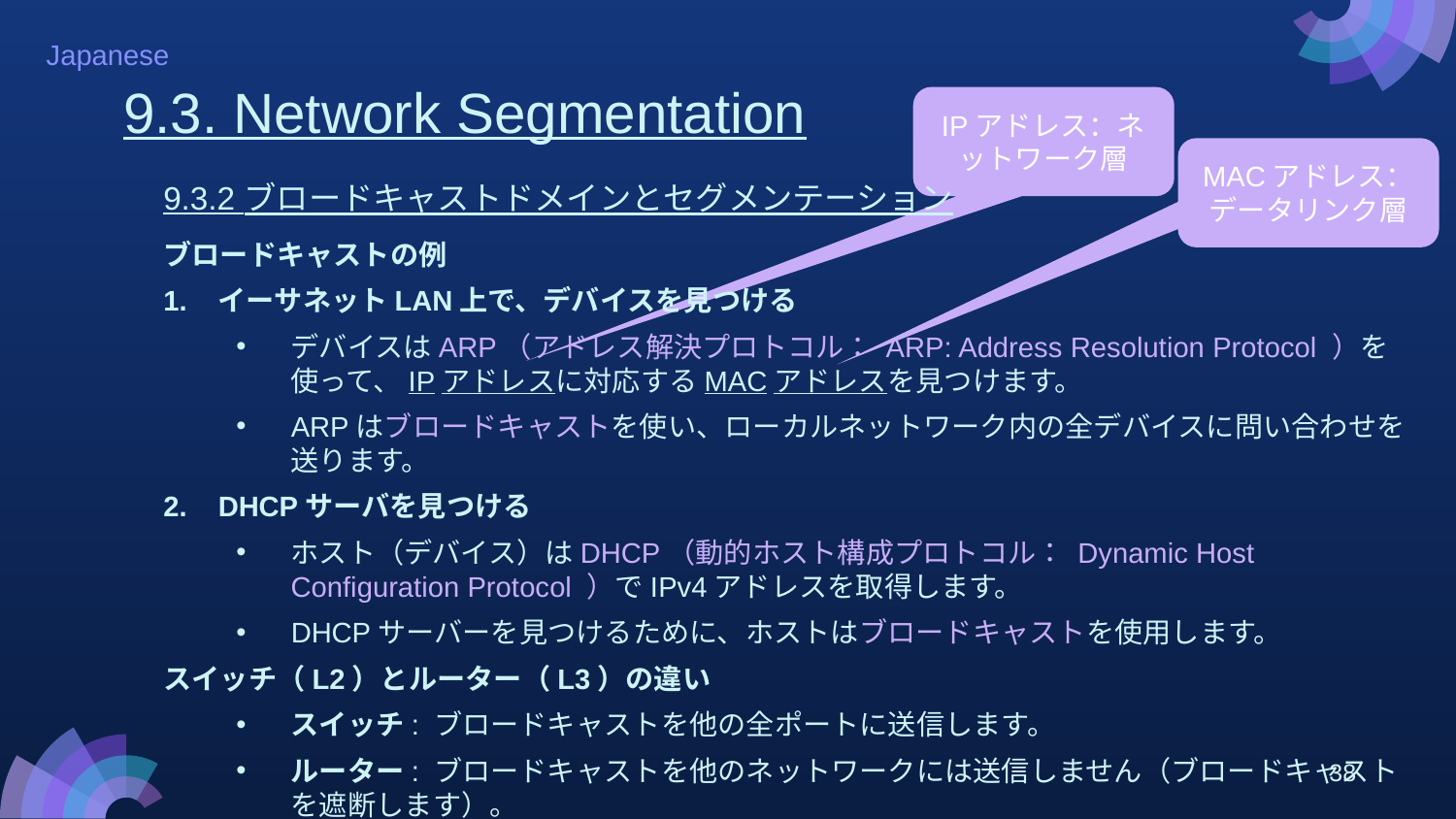

# 9.3. Network Segmentation
IPアドレス：ネットワーク層
MACアドレス：データリンク層
9.3.2 ブロードキャストドメインとセグメンテーション
ブロードキャストの例
イーサネットLAN上で、デバイスを見つける
デバイスはARP（アドレス解決プロトコル： ARP: Address Resolution Protocol ）を使って、IPアドレスに対応するMACアドレスを見つけます。
ARPはブロードキャストを使い、ローカルネットワーク内の全デバイスに問い合わせを送ります。
DHCPサーバを見つける
ホスト（デバイス）はDHCP（動的ホスト構成プロトコル： Dynamic Host Configuration Protocol ）でIPv4アドレスを取得します。
DHCPサーバーを見つけるために、ホストはブロードキャストを使用します。
スイッチ（L2）とルーター（L3）の違い
スイッチ: ブロードキャストを他の全ポートに送信します。
ルーター: ブロードキャストを他のネットワークには送信しません（ブロードキャストを遮断します）。